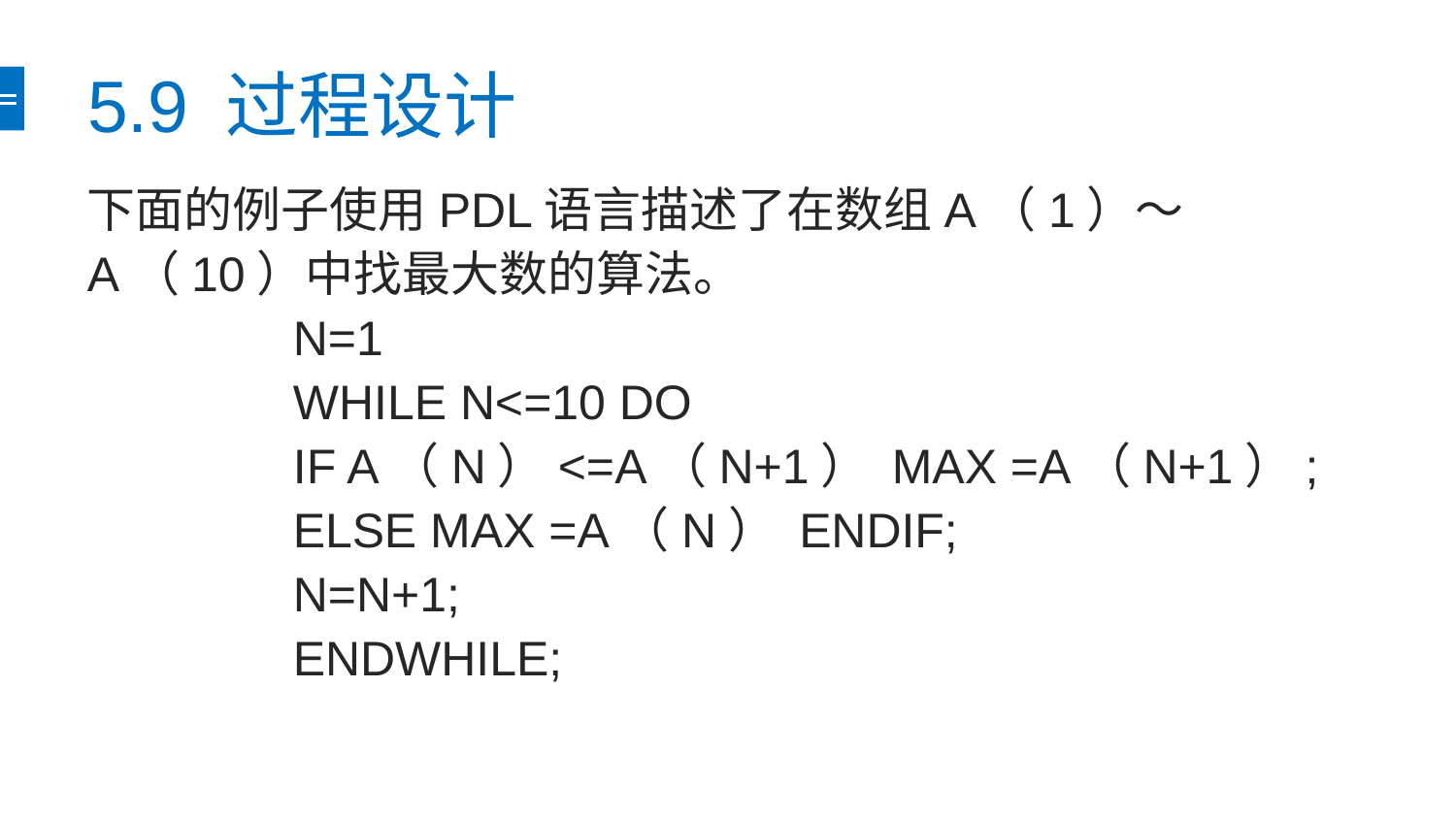

# 5.9 过程设计
下面的例子使用PDL语言描述了在数组A（1）～A（10）中找最大数的算法。
　　　　N=1
　　　　WHILE N<=10 DO
　　　　IF A（N）<=A（N+1） MAX =A（N+1）;
　　　　ELSE MAX =A（N） ENDIF;
　　　　N=N+1;
　　　　ENDWHILE;